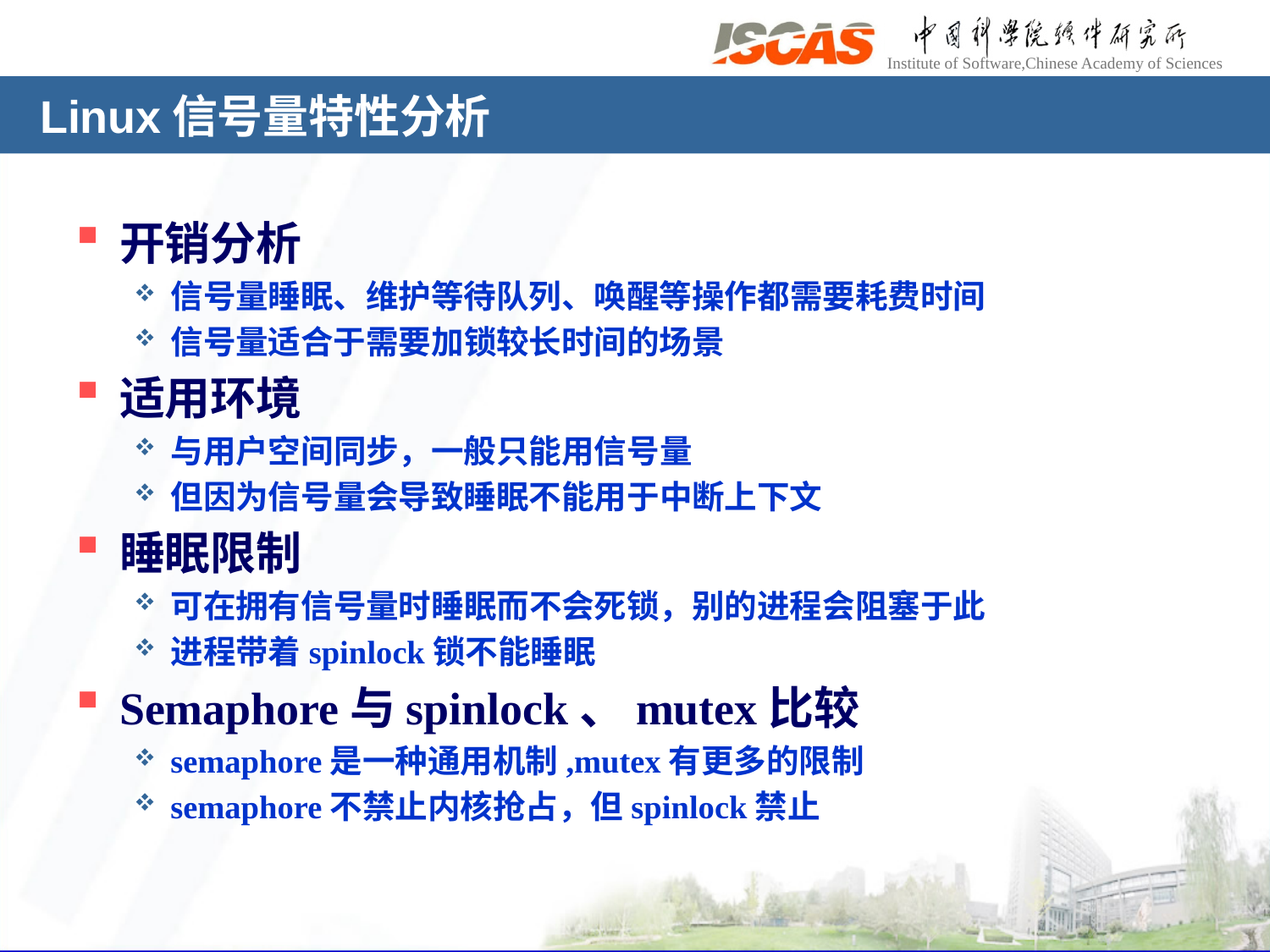

# Linux信号量特性分析
开销分析
信号量睡眠、维护等待队列、唤醒等操作都需要耗费时间
信号量适合于需要加锁较长时间的场景
适用环境
与用户空间同步，一般只能用信号量
但因为信号量会导致睡眠不能用于中断上下文
睡眠限制
可在拥有信号量时睡眠而不会死锁，别的进程会阻塞于此
进程带着spinlock锁不能睡眠
Semaphore与spinlock、mutex比较
semaphore是一种通用机制,mutex有更多的限制
semaphore不禁止内核抢占，但spinlock禁止